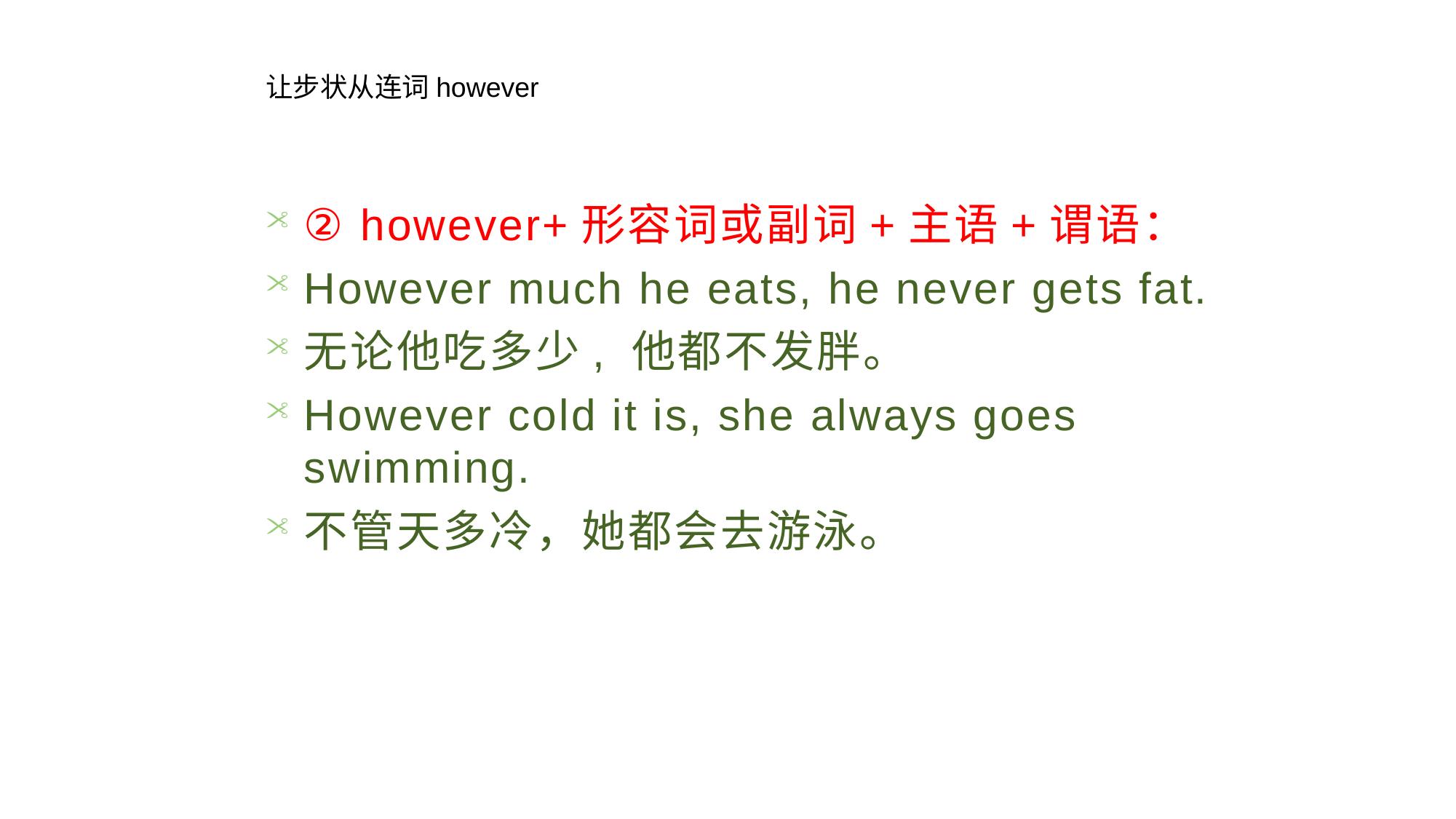

让步状从连词however
② however+形容词或副词+主语+谓语：
However much he eats, he never gets fat.
无论他吃多少, 他都不发胖。
However cold it is, she always goes swimming.
不管天多冷，她都会去游泳。